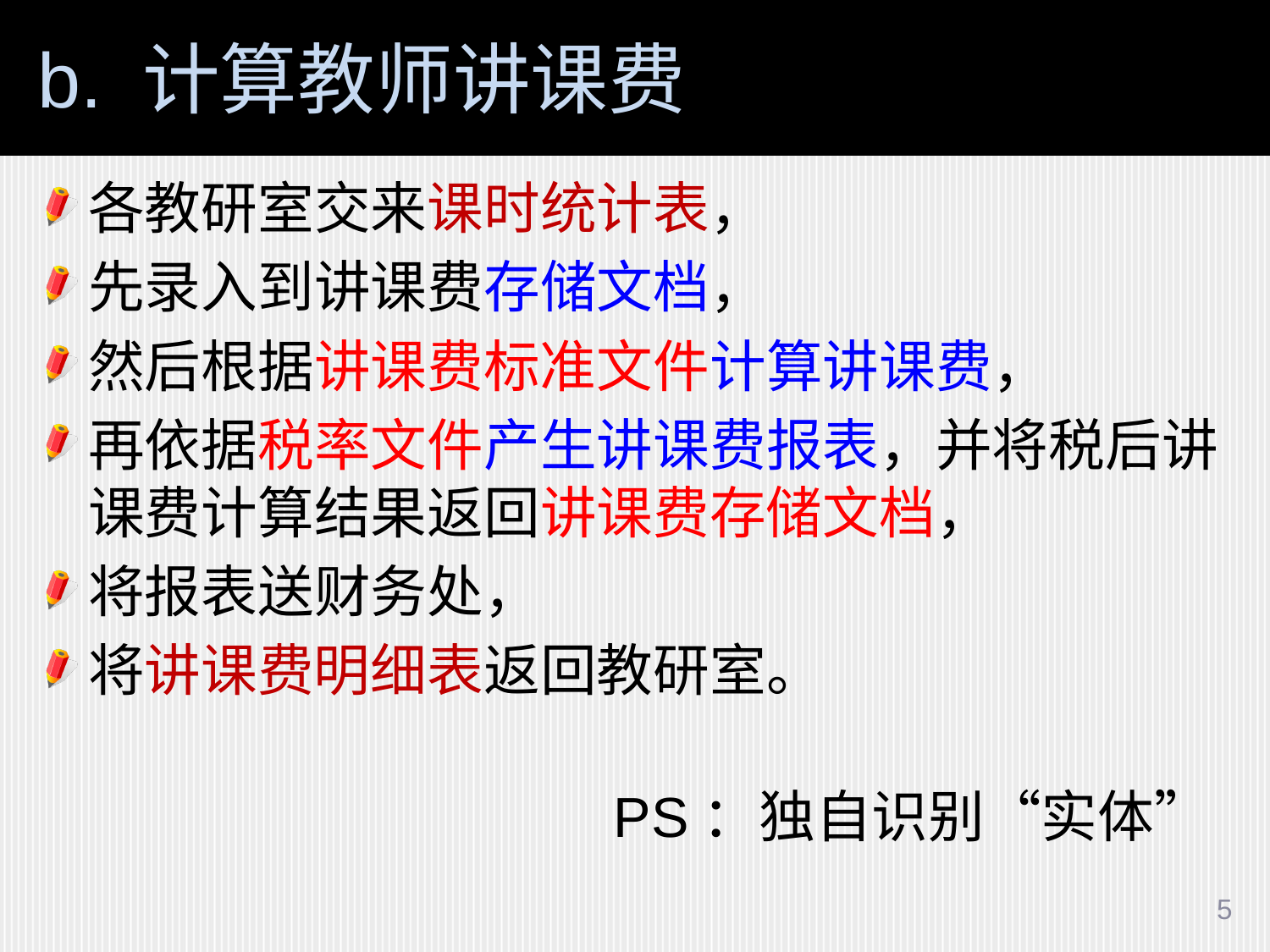

# b. 计算教师讲课费
各教研室交来课时统计表，
先录入到讲课费存储文档，
然后根据讲课费标准文件计算讲课费，
再依据税率文件产生讲课费报表，并将税后讲课费计算结果返回讲课费存储文档，
将报表送财务处，
将讲课费明细表返回教研室。

PS：独自识别“实体”
5